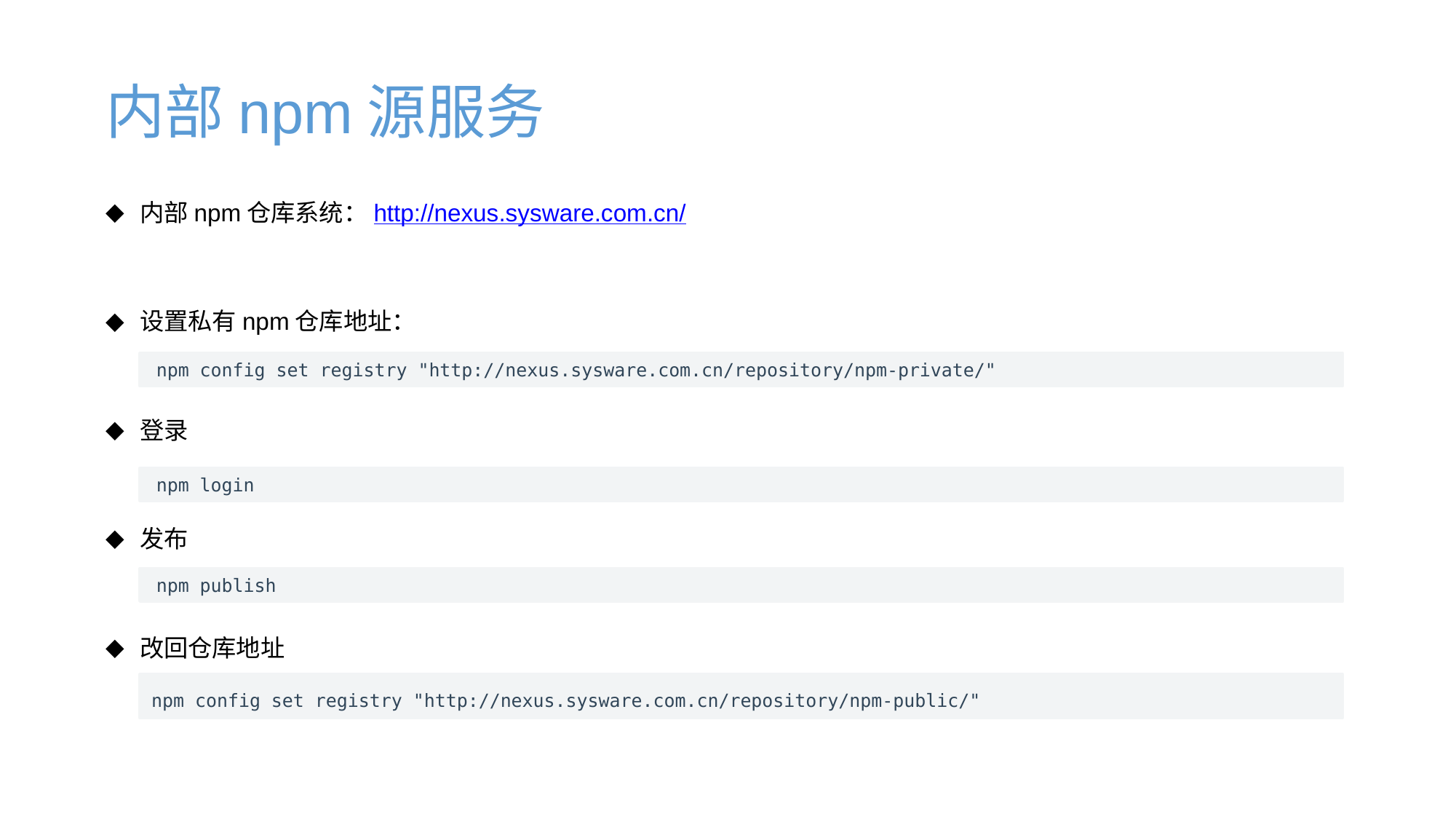

# 内部npm源服务
内部npm仓库系统：http://nexus.sysware.com.cn/

设置私有npm仓库地址：

登录

发布

改回仓库地址
 npm config set registry "http://nexus.sysware.com.cn/repository/npm-private/"
 npm login
 npm publish
 npm config set registry "http://nexus.sysware.com.cn/repository/npm-public/"